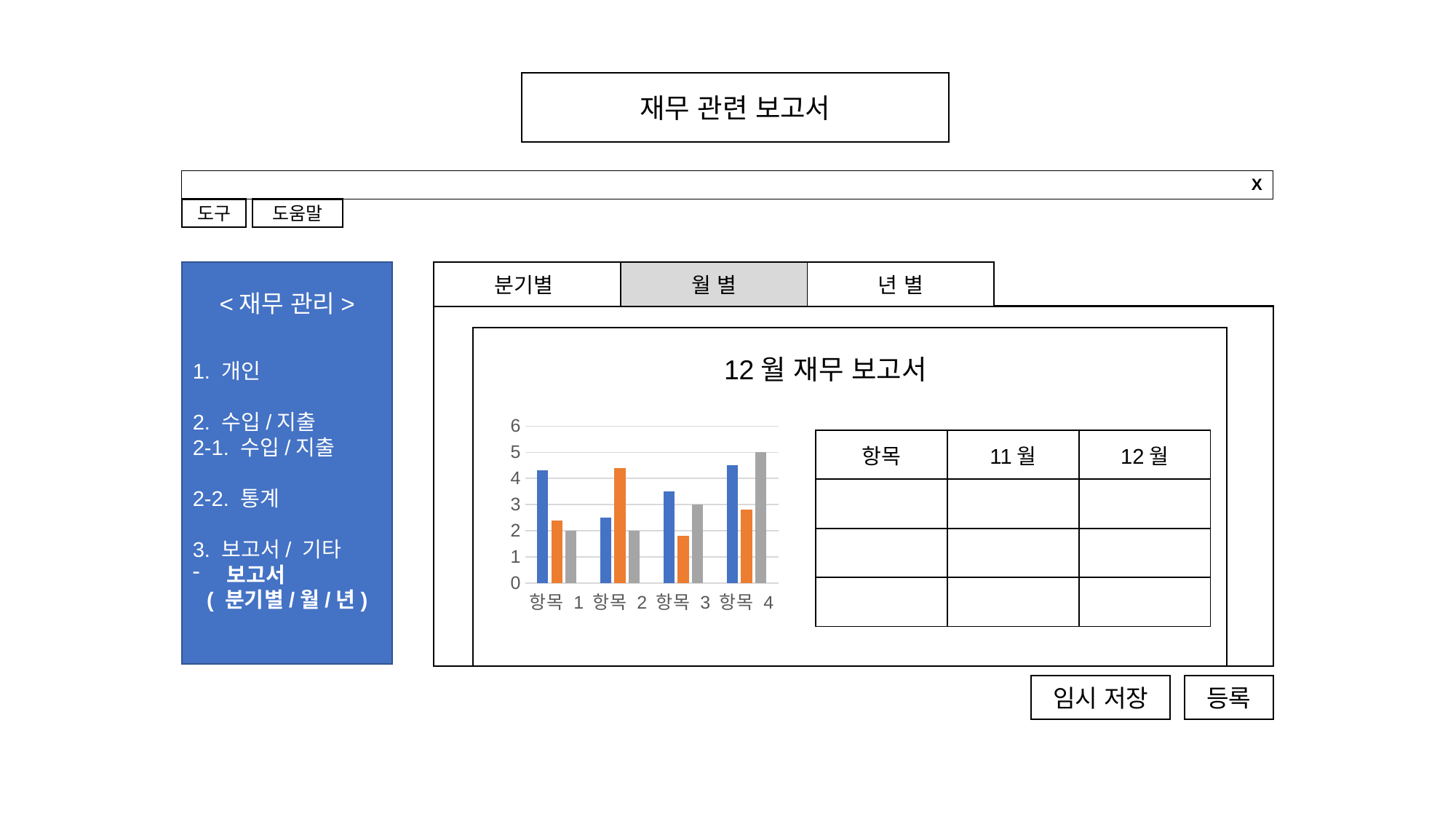

재무 관련 보고서
# X
도움말
도구
<재무 관리>

1. 개인

2. 수입/지출
2-1. 수입/지출

2-2. 통계

3. 보고서/ 기타
보고서
( 분기별/월/년)

| 분기별 | 월 별 | 년 별 |
| --- | --- | --- |

12월 재무 보고서

### Chart

| Category | 계열 1 | 계열 2 | 계열 3 |
|---|---|---|---|
| 항목 1 | 4.3 | 2.4 | 2.0 |
| 항목 2 | 2.5 | 4.4 | 2.0 |
| 항목 3 | 3.5 | 1.8 | 3.0 |
| 항목 4 | 4.5 | 2.8 | 5.0 |
| 항목 | 11월 | 12월 |
| --- | --- | --- |
|  |  |  |
|  |  |  |
|  |  |  |
임시 저장
등록